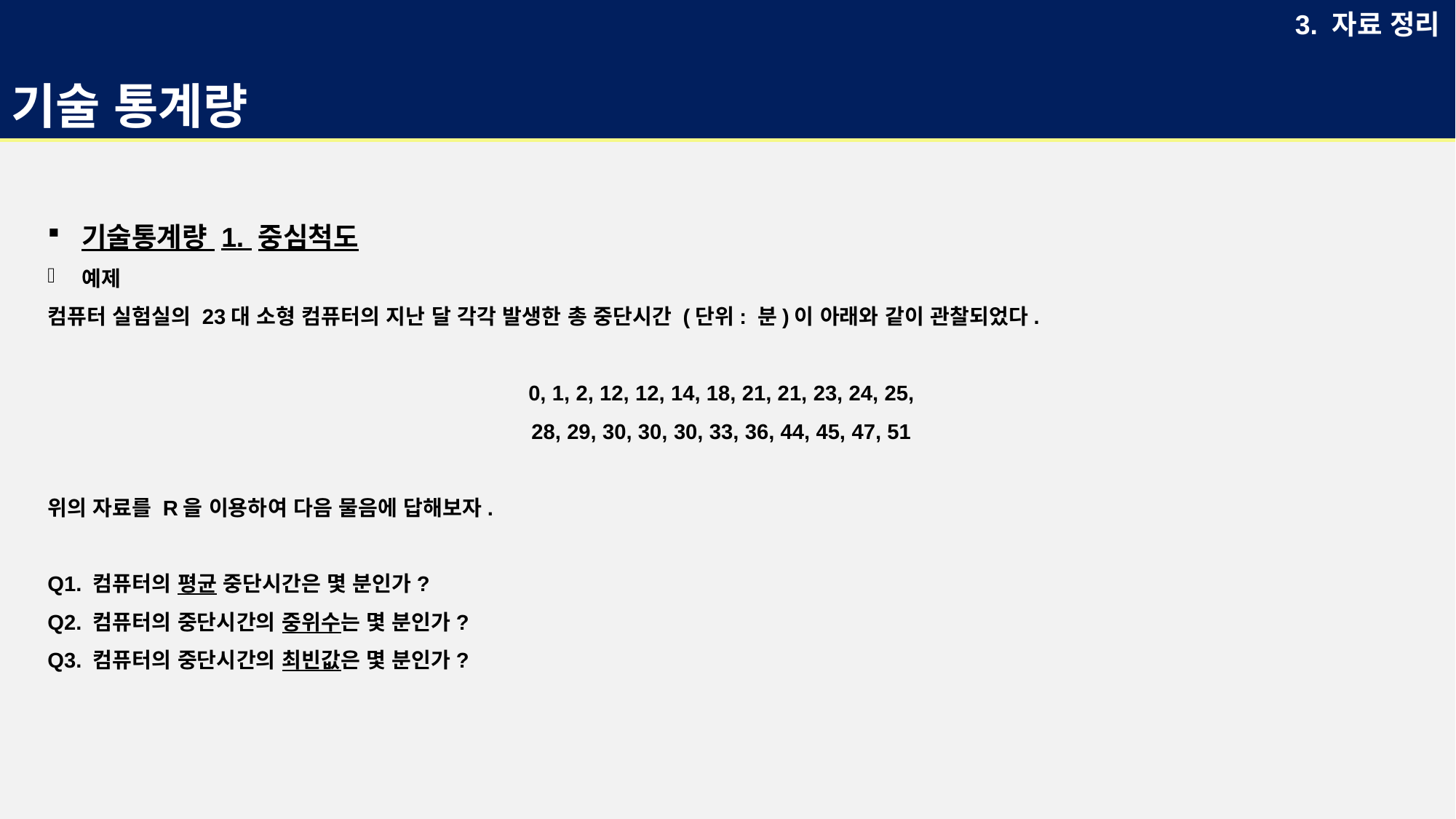

# 기술 통계량
3. 자료 정리
기술통계량 1. 중심척도
예제
컴퓨터 실험실의 23대 소형 컴퓨터의 지난 달 각각 발생한 총 중단시간 (단위: 분)이 아래와 같이 관찰되었다.

0, 1, 2, 12, 12, 14, 18, 21, 21, 23, 24, 25,
28, 29, 30, 30, 30, 33, 36, 44, 45, 47, 51

위의 자료를 R을 이용하여 다음 물음에 답해보자.

Q1. 컴퓨터의 평균 중단시간은 몇 분인가?
Q2. 컴퓨터의 중단시간의 중위수는 몇 분인가?
Q3. 컴퓨터의 중단시간의 최빈값은 몇 분인가?